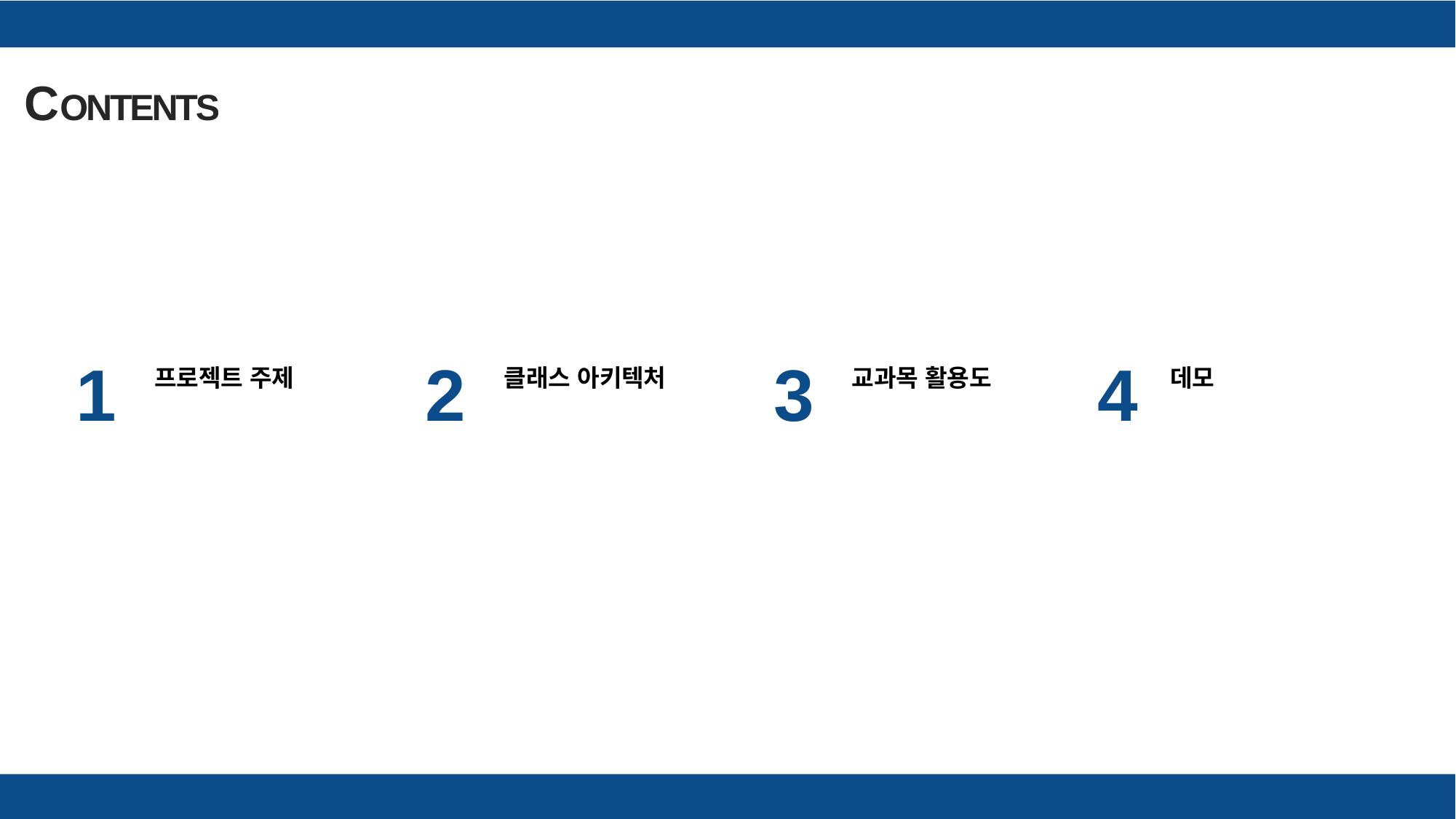

CONTENTS
4
데모
2
클래스 아키텍처
3
교과목 활용도
1
프로젝트 주제